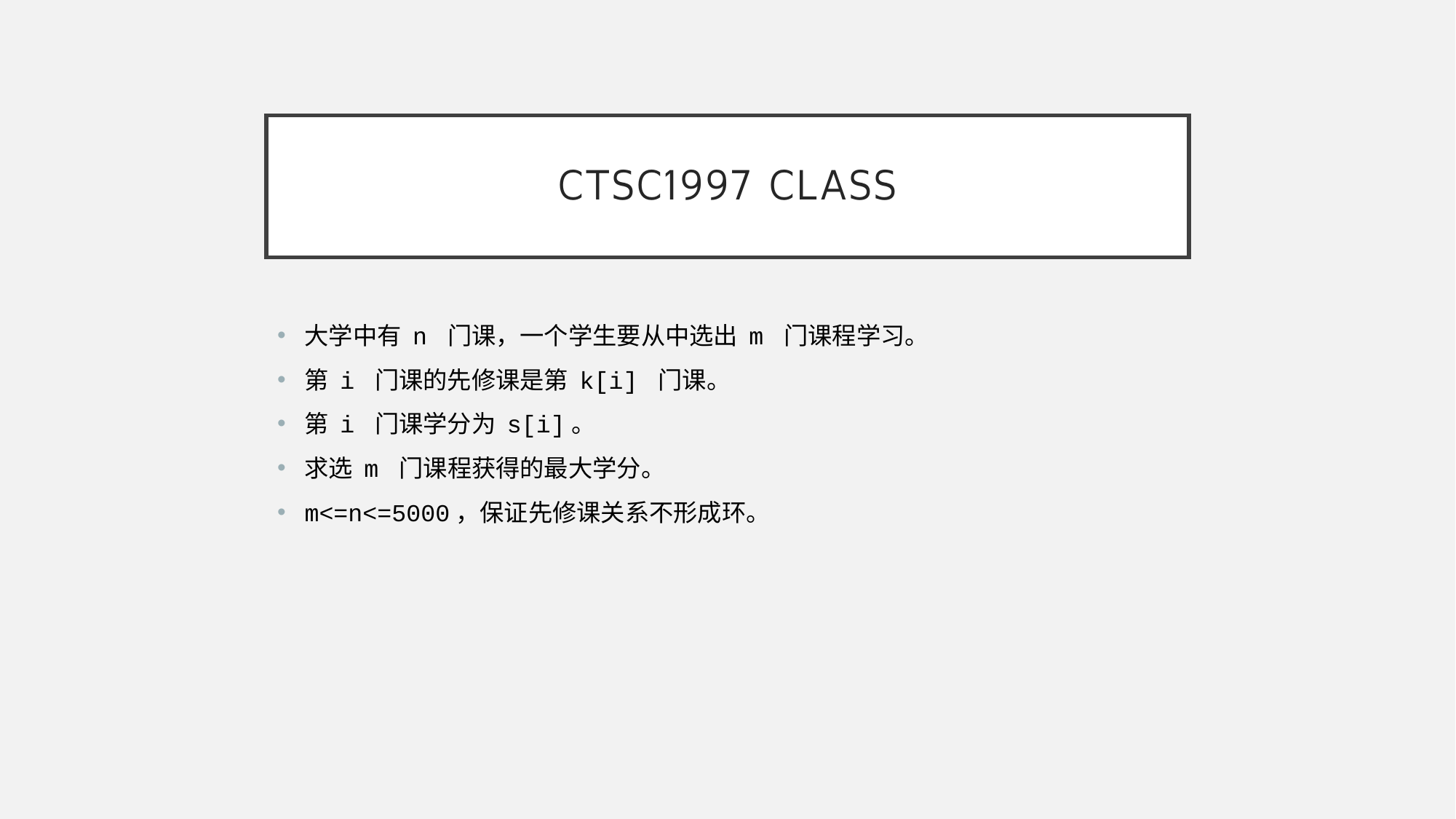

# CTSC1997 CLASS
大学中有 n 门课，一个学生要从中选出 m 门课程学习。
第 i 门课的先修课是第 k[i] 门课。
第 i 门课学分为 s[i]。
求选 m 门课程获得的最大学分。
m<=n<=5000，保证先修课关系不形成环。